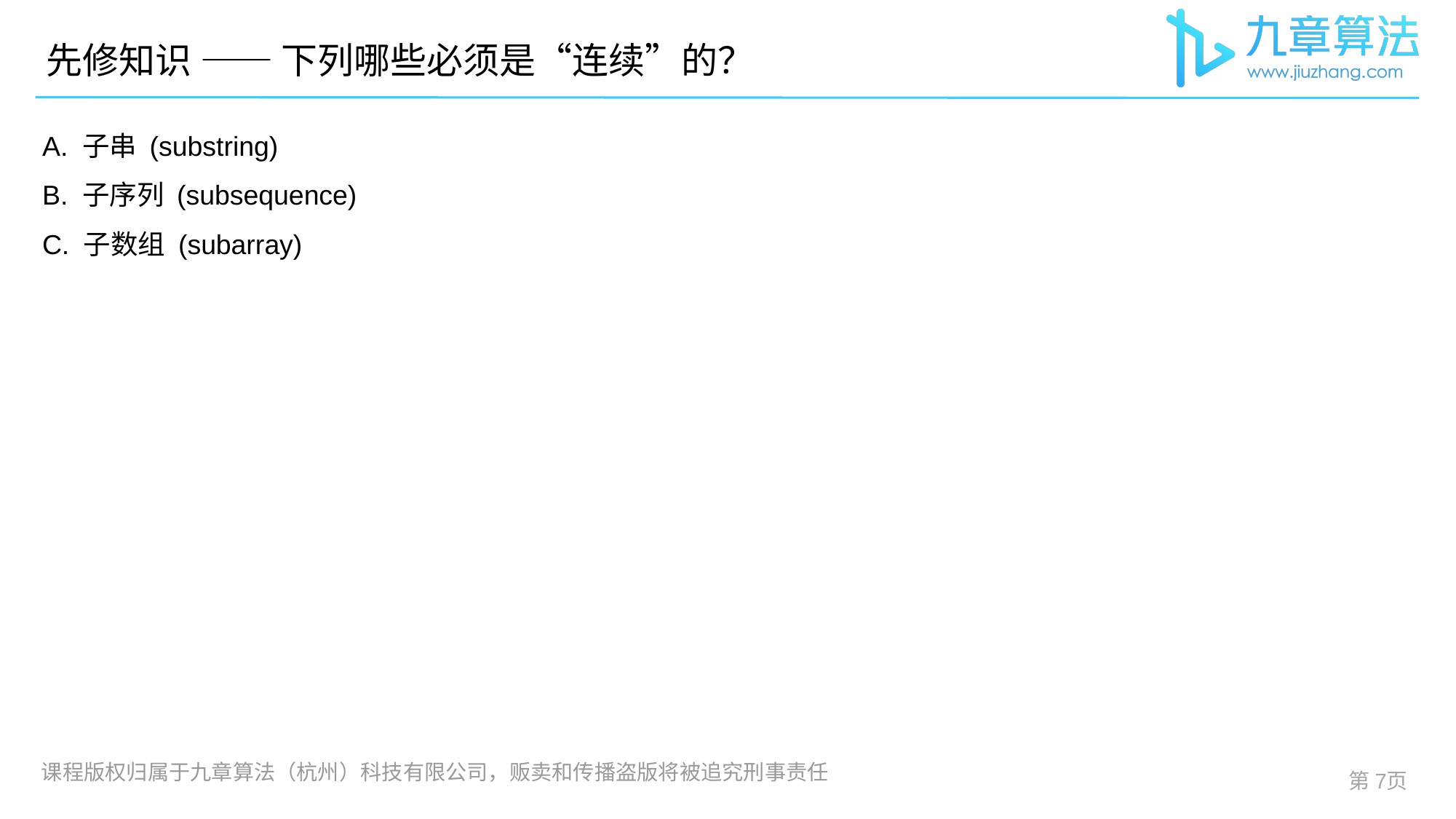

# 先修知识 —— 下列哪些必须是“连续”的？
A. 子串 (substring)
B. 子序列 (subsequence)
C. 子数组 (subarray)
第7页